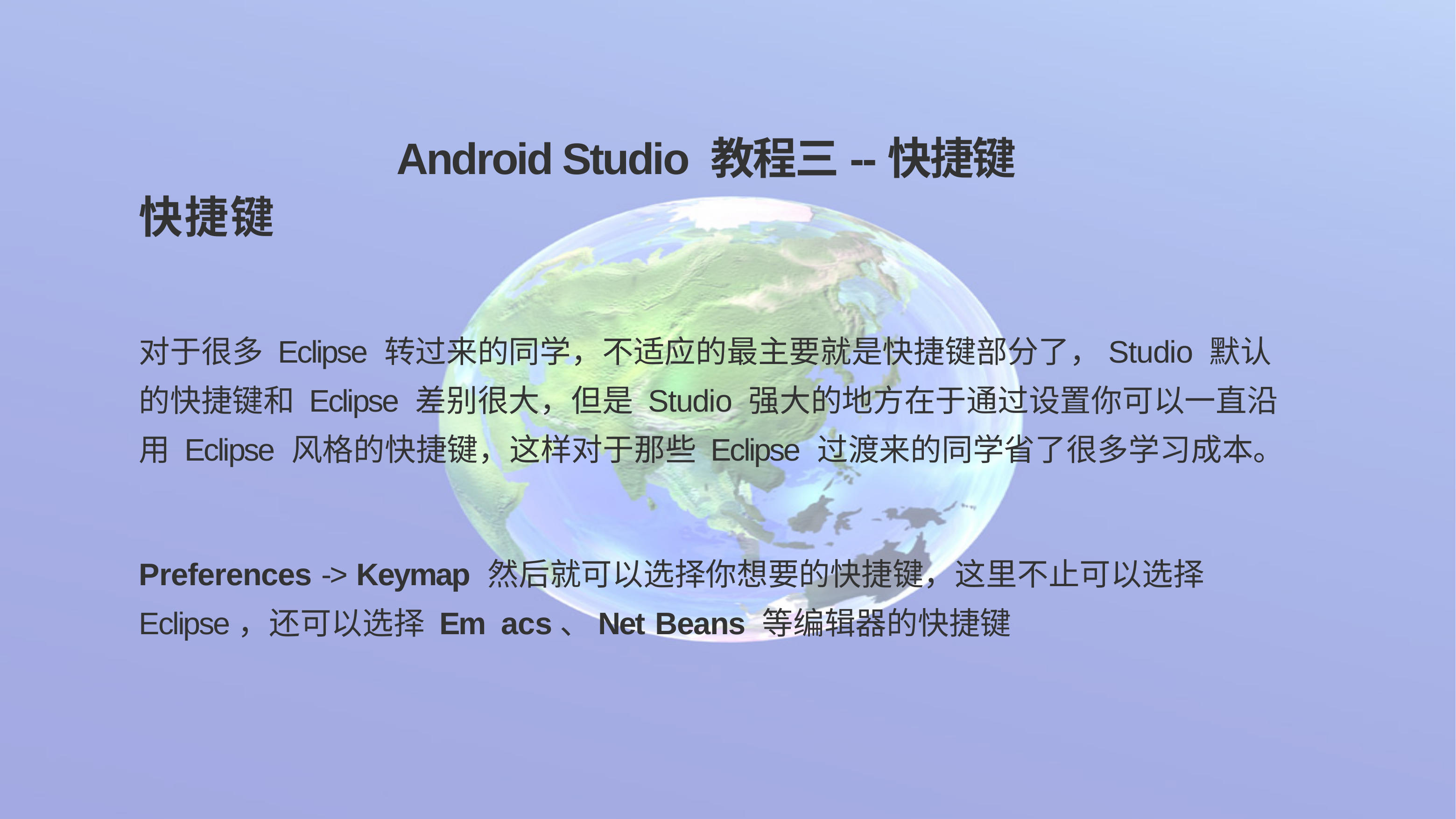

Android Studio 教程三--快捷键

快捷键
对于很多 Eclipse 转过来的同学，不适应的最主要就是快捷键部分了，Studio 默认的快捷键和 Eclipse 差别很大，但是 Studio 强大的地方在于通过设置你可以一直沿用 Eclipse 风格的快捷键，这样对于那些 Eclipse 过渡来的同学省了很多学习成本。

Preferences -> Keymap 然后就可以选择你想要的快捷键，这里不止可以选择 Eclipse，还可以选择 Em  acs、Net Beans 等编辑器的快捷键